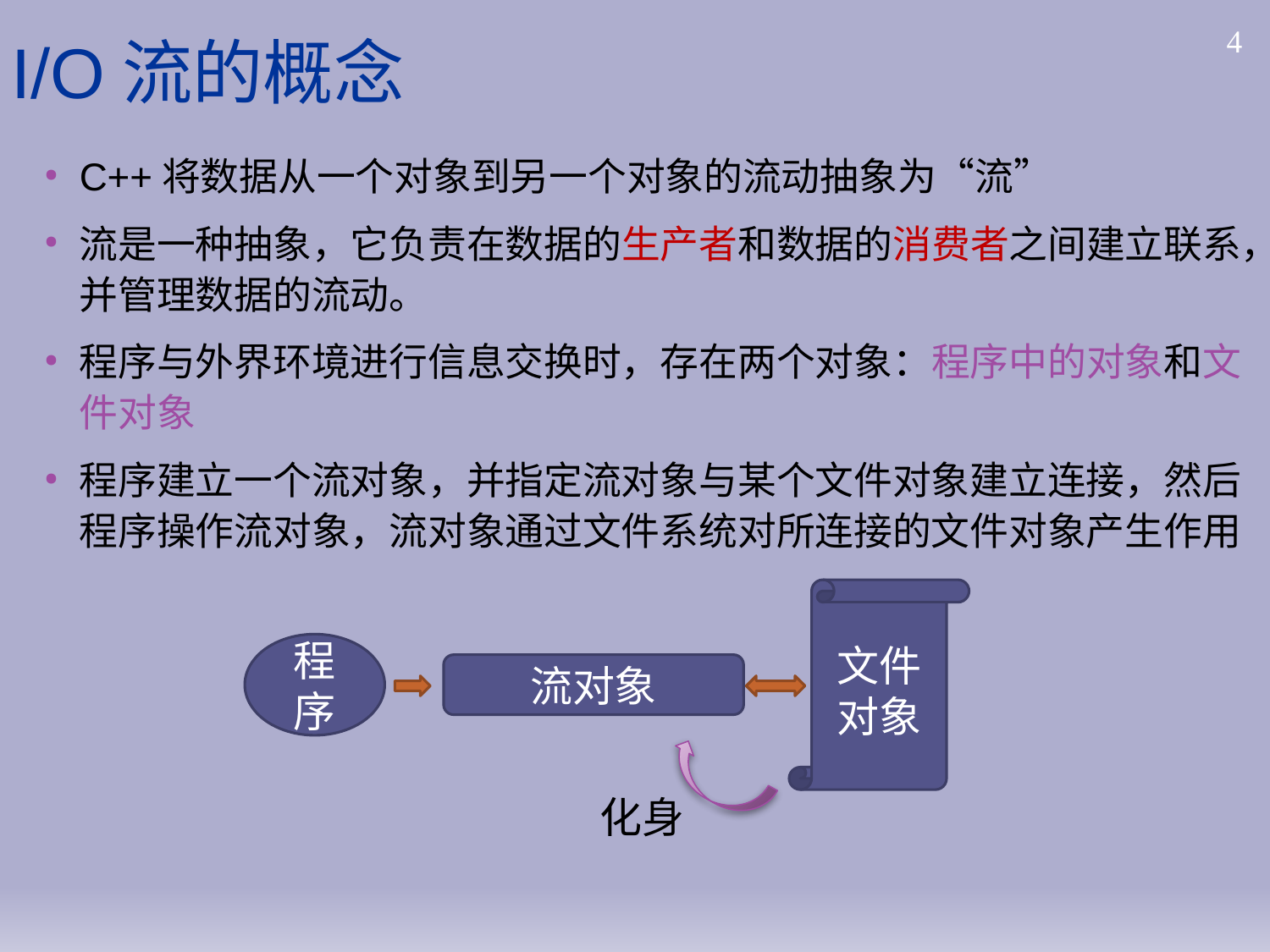

# I/O流的概念
4
C++将数据从一个对象到另一个对象的流动抽象为“流”
流是一种抽象，它负责在数据的生产者和数据的消费者之间建立联系，并管理数据的流动。
程序与外界环境进行信息交换时，存在两个对象：程序中的对象和文件对象
程序建立一个流对象，并指定流对象与某个文件对象建立连接，然后程序操作流对象，流对象通过文件系统对所连接的文件对象产生作用
文件对象
程序
流对象

化身